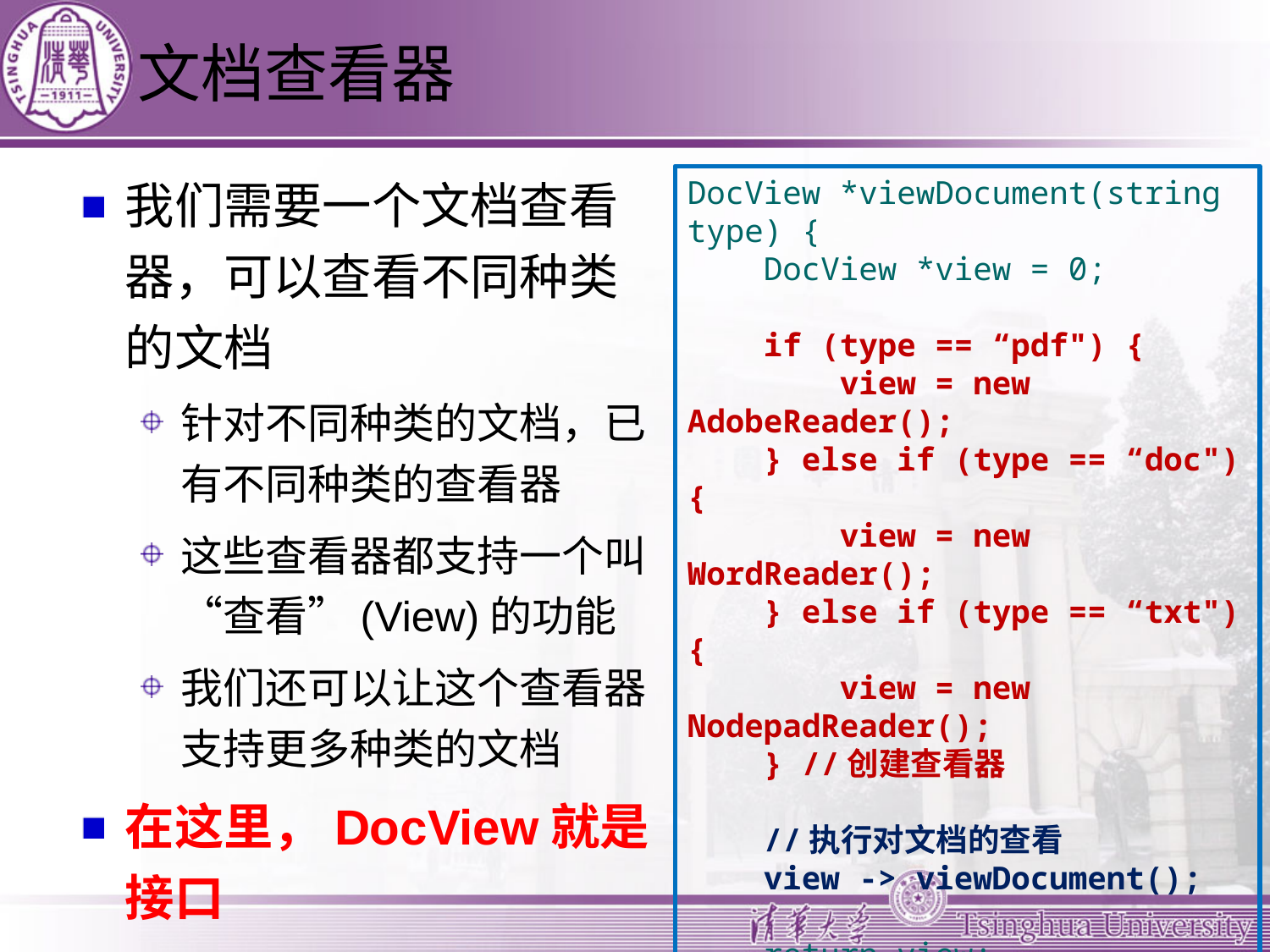

# 文档查看器
我们需要一个文档查看器，可以查看不同种类的文档
针对不同种类的文档，已有不同种类的查看器
这些查看器都支持一个叫“查看”(View)的功能
我们还可以让这个查看器支持更多种类的文档
在这里，DocView就是接口
DocView *viewDocument(string type) {
    DocView *view = 0;

    if (type == “pdf") {
        view = new AdobeReader();
    } else if (type == “doc") {
        view = new WordReader();
    } else if (type == “txt") {
        view = new NodepadReader();
    } //创建查看器

    //执行对文档的查看
    view -> viewDocument();

    return view;
}